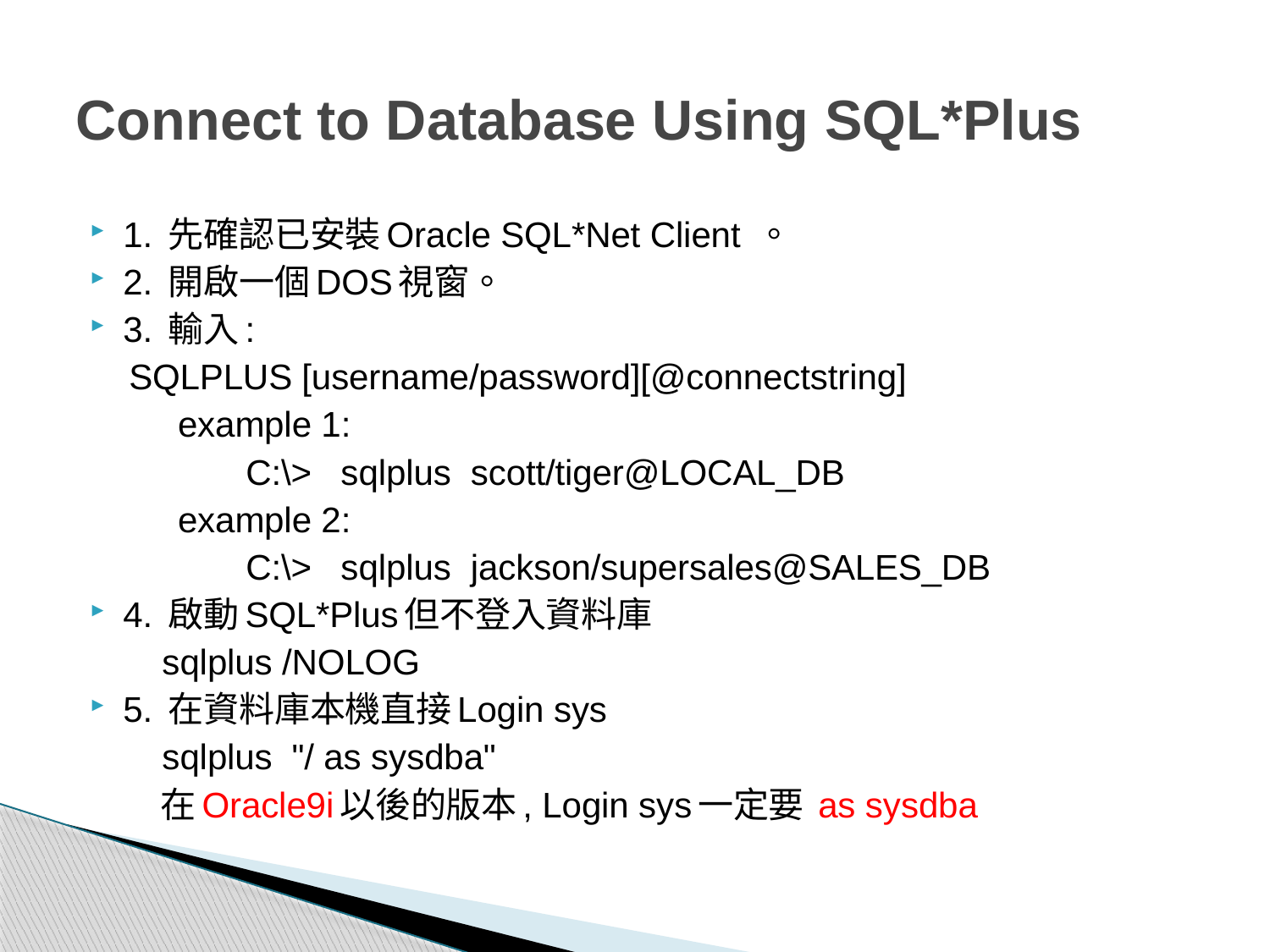

# Connect to Database Using SQL*Plus
1. 先確認已安裝Oracle SQL*Net Client 。
2. 開啟一個DOS視窗。
3. 輸入:
    SQLPLUS [username/password][@connectstring]
         example 1:
                C:\>   sqlplus  scott/tiger@LOCAL_DB
         example 2:
                C:\>   sqlplus  jackson/supersales@SALES_DB
4. 啟動SQL*Plus但不登入資料庫
	    sqlplus /NOLOG
5. 在資料庫本機直接Login sys
	    sqlplus  "/ as sysdba"
	    在Oracle9i以後的版本, Login sys一定要 as sysdba